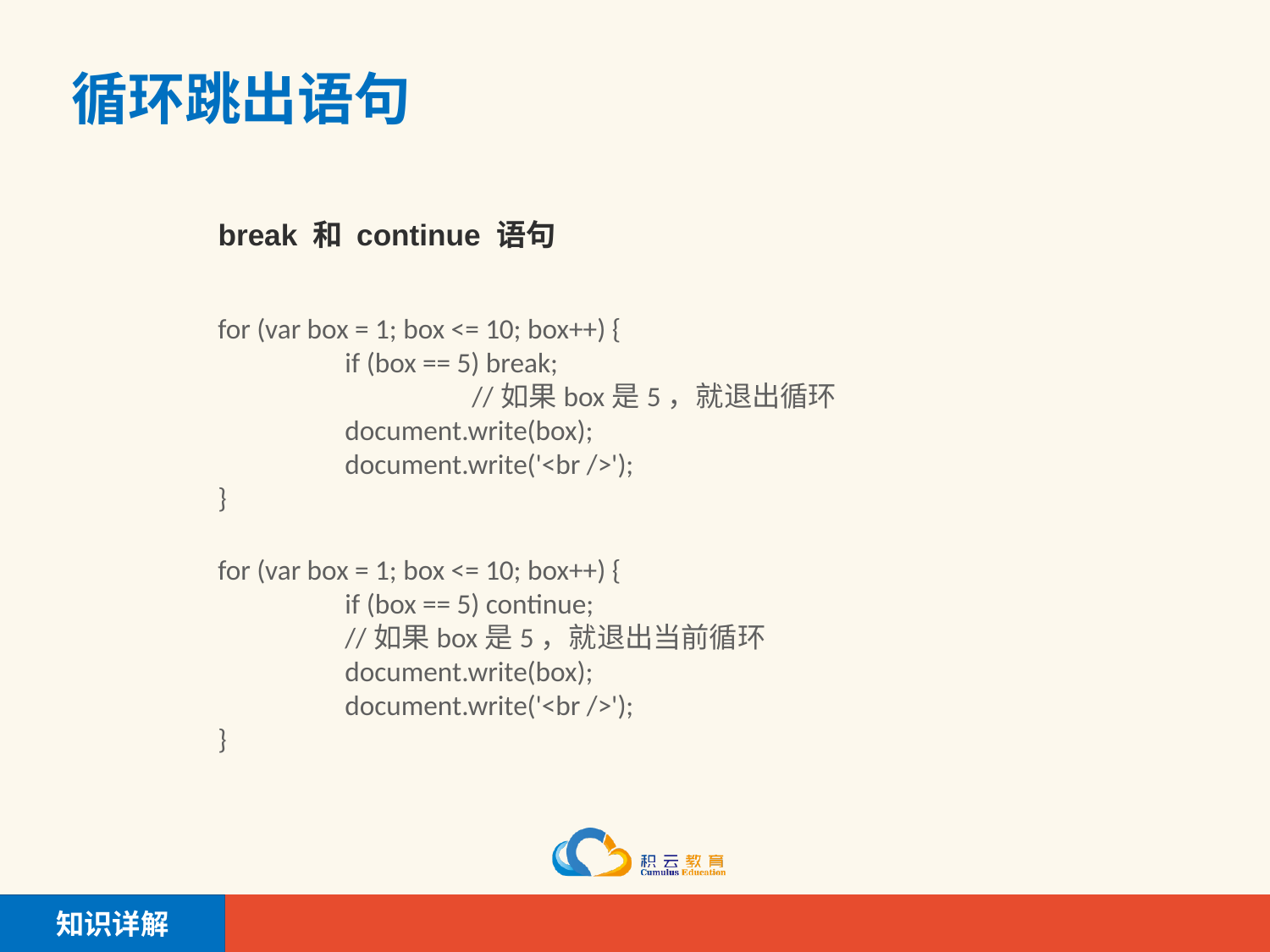

# 循环跳出语句
break 和 continue 语句
for (var box = 1; box <= 10; box++) {
	if (box == 5) break;						//如果box是5，就退出循环
	document.write(box);
	document.write('<br />');
}

for (var box = 1; box <= 10; box++) {
	if (box == 5) continue;					//如果box是5，就退出当前循环
	document.write(box);
	document.write('<br />');
}